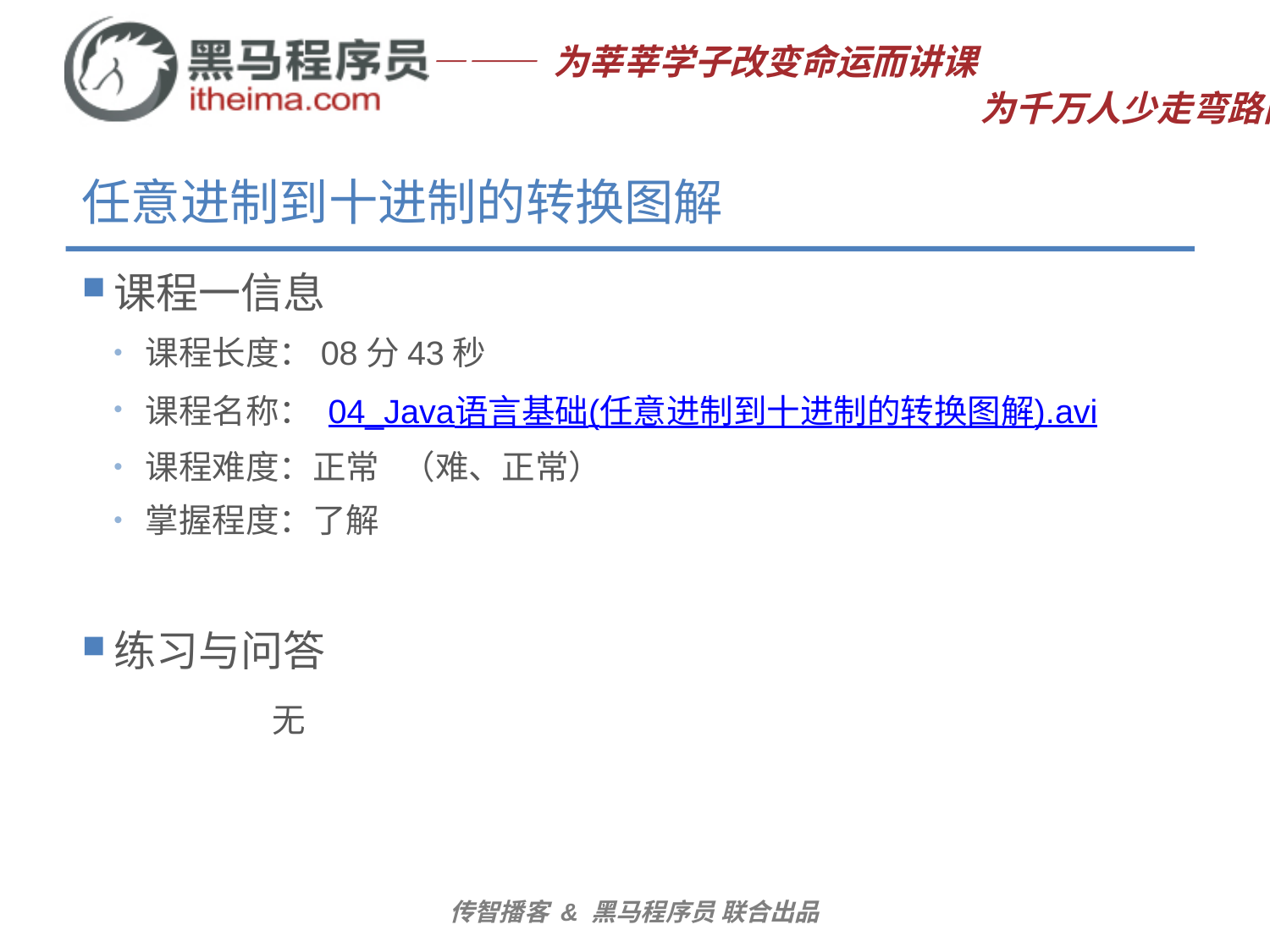

# 任意进制到十进制的转换图解
课程一信息
课程长度：08分43秒
课程名称： 04_Java语言基础(任意进制到十进制的转换图解).avi
课程难度：正常   （难、正常）
掌握程度：了解

练习与问答
	无